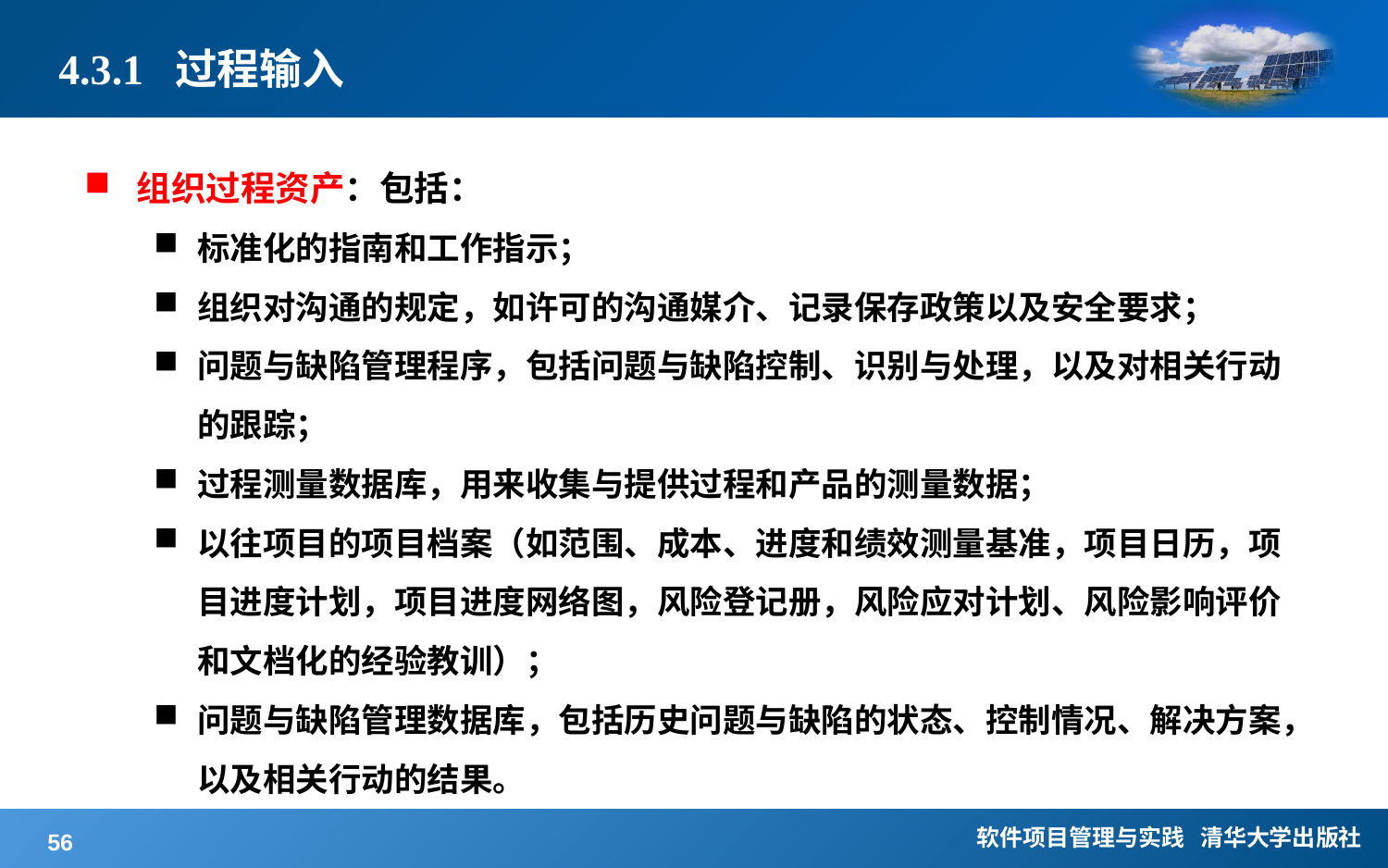

# 4.3.1  过程输入
组织过程资产：包括：
标准化的指南和工作指示；
组织对沟通的规定，如许可的沟通媒介、记录保存政策以及安全要求；
问题与缺陷管理程序，包括问题与缺陷控制、识别与处理，以及对相关行动的跟踪；
过程测量数据库，用来收集与提供过程和产品的测量数据；
以往项目的项目档案（如范围、成本、进度和绩效测量基准，项目日历，项目进度计划，项目进度网络图，风险登记册，风险应对计划、风险影响评价和文档化的经验教训）；
问题与缺陷管理数据库，包括历史问题与缺陷的状态、控制情况、解决方案，以及相关行动的结果。